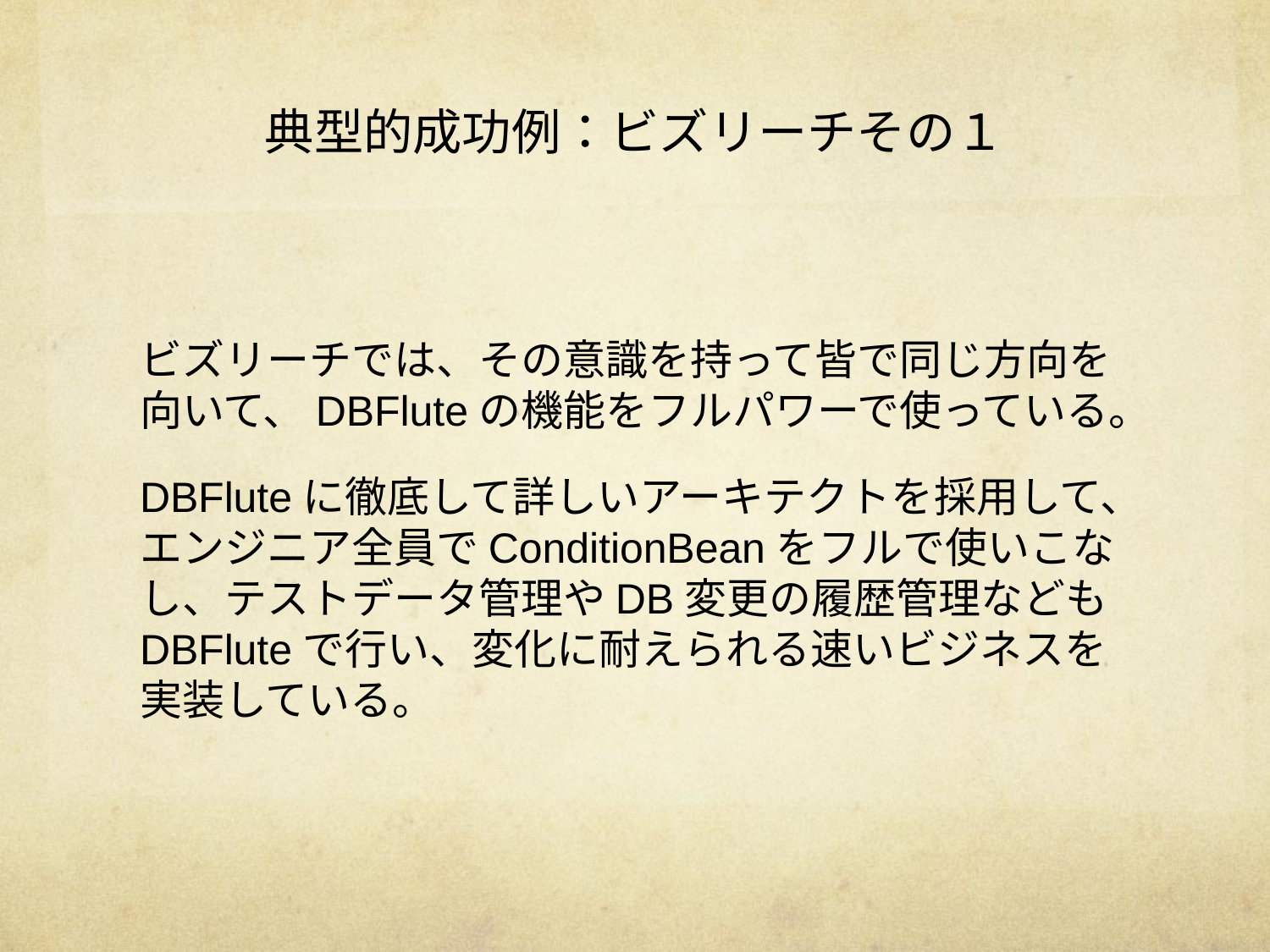

# 典型的成功例：ビズリーチその１

ビズリーチでは、その意識を持って皆で同じ方向を向いて、DBFluteの機能をフルパワーで使っている。
DBFluteに徹底して詳しいアーキテクトを採用して、エンジニア全員でConditionBeanをフルで使いこなし、テストデータ管理やDB変更の履歴管理などもDBFluteで行い、変化に耐えられる速いビジネスを実装している。